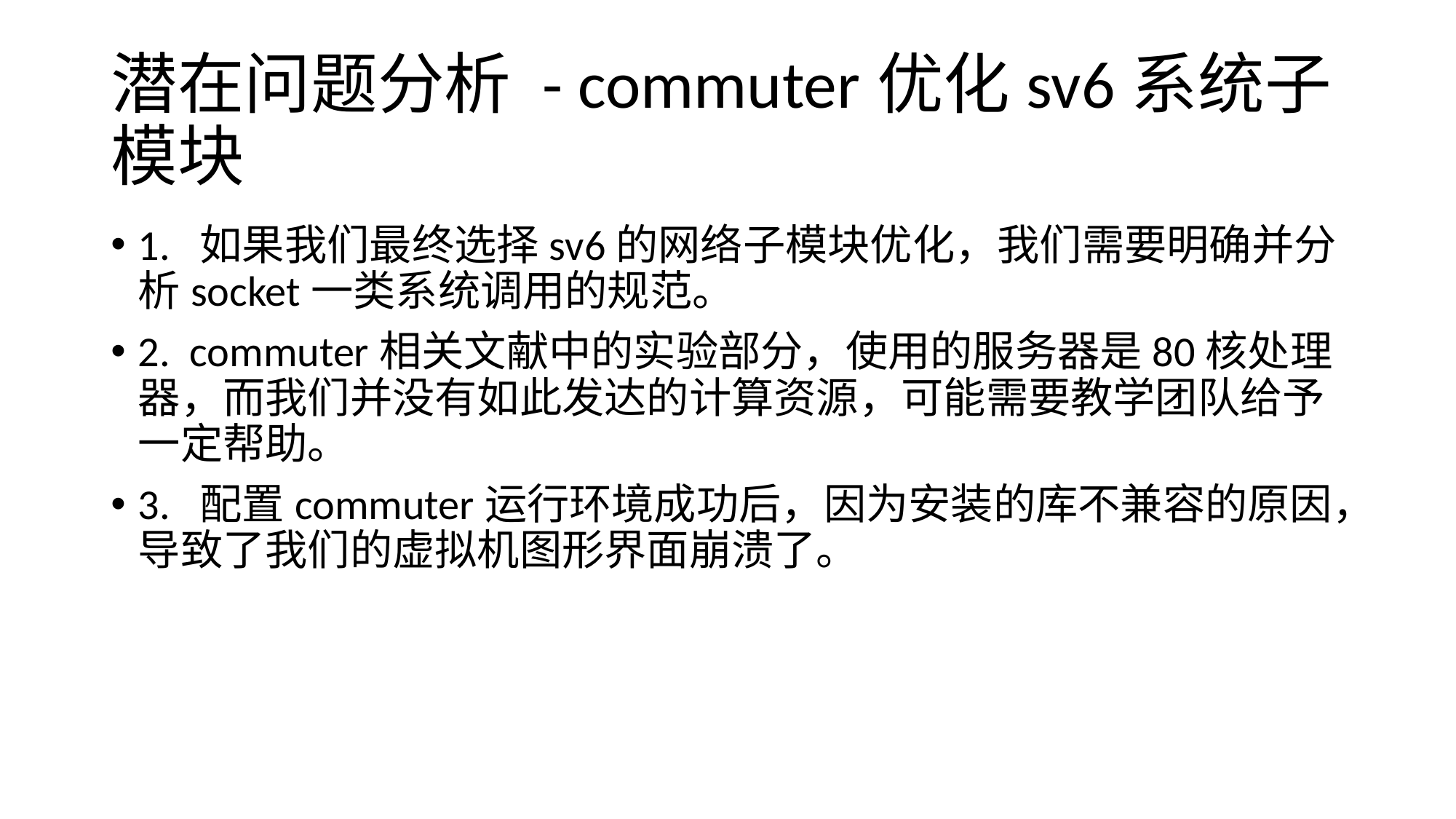

# 潜在问题分析 - commuter优化sv6系统子模块
1.  如果我们最终选择sv6的网络子模块优化，我们需要明确并分析socket一类系统调用的规范。
2.  commuter相关文献中的实验部分，使用的服务器是80核处理器，而我们并没有如此发达的计算资源，可能需要教学团队给予一定帮助。
3.  配置commuter运行环境成功后，因为安装的库不兼容的原因，导致了我们的虚拟机图形界面崩溃了。